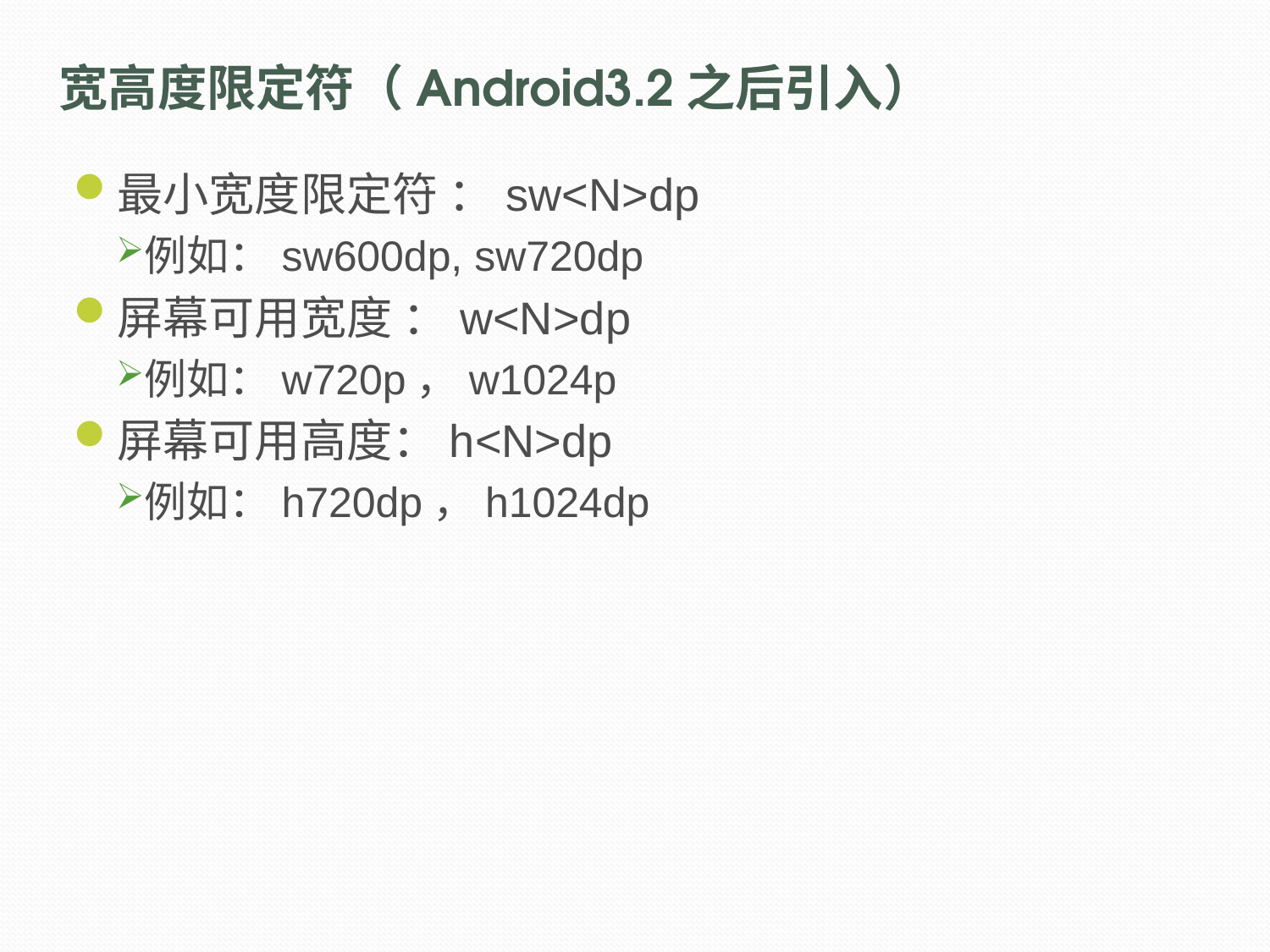

# 宽高度限定符（Android3.2之后引入）
最小宽度限定符 ：sw<N>dp
例如：sw600dp, sw720dp
屏幕可用宽度 ：w<N>dp
例如：w720p，w1024p
屏幕可用高度：h<N>dp
例如：h720dp，h1024dp